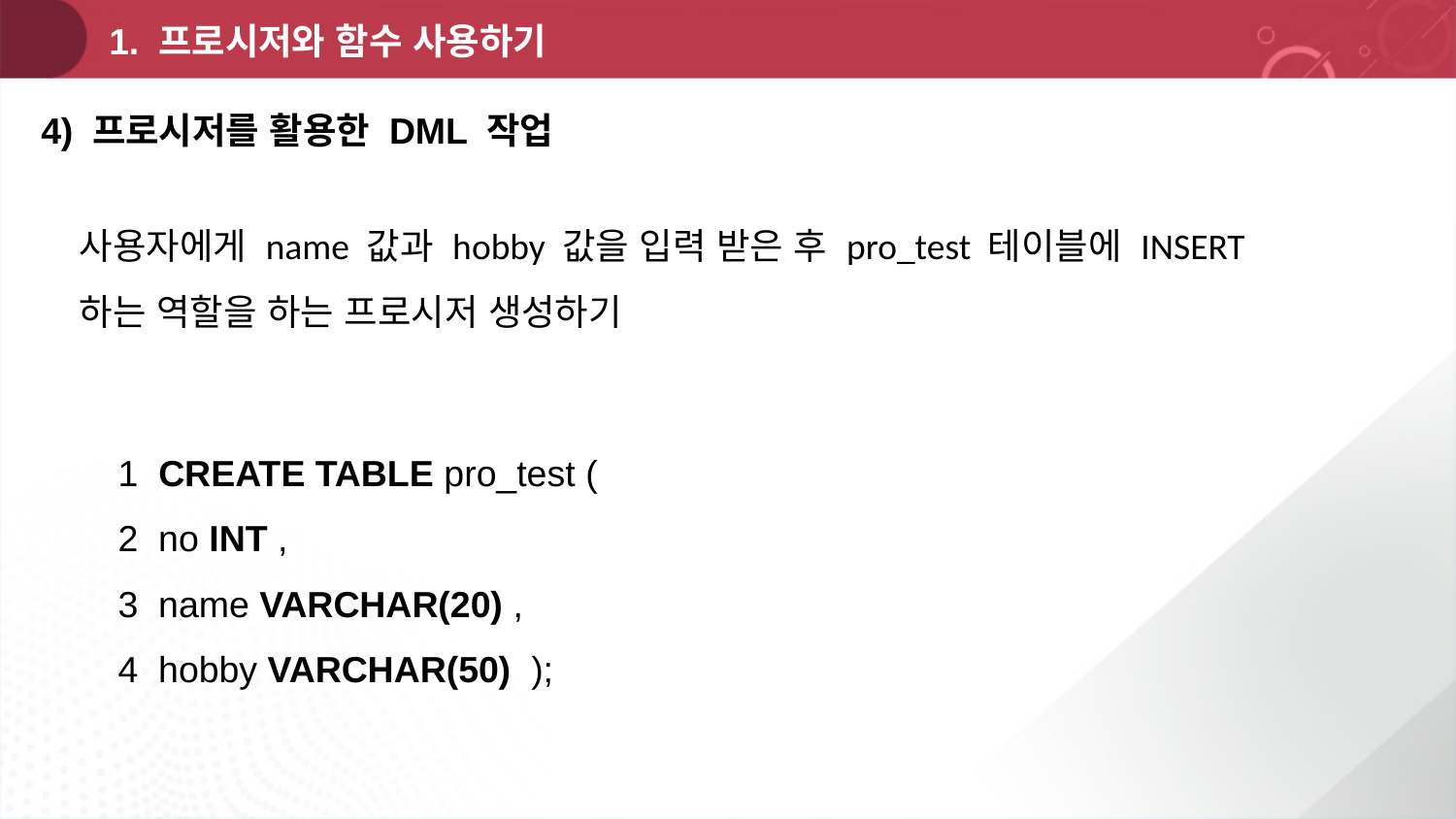

1. 프로시저와 함수 사용하기
4) 프로시저를 활용한 DML 작업
사용자에게 name 값과 hobby 값을 입력 받은 후 pro_test 테이블에 INSERT 하는 역할을 하는 프로시저 생성하기
1  CREATE TABLE pro_test (
2  no INT ,
3  name VARCHAR(20) ,
4  hobby VARCHAR(50)  );